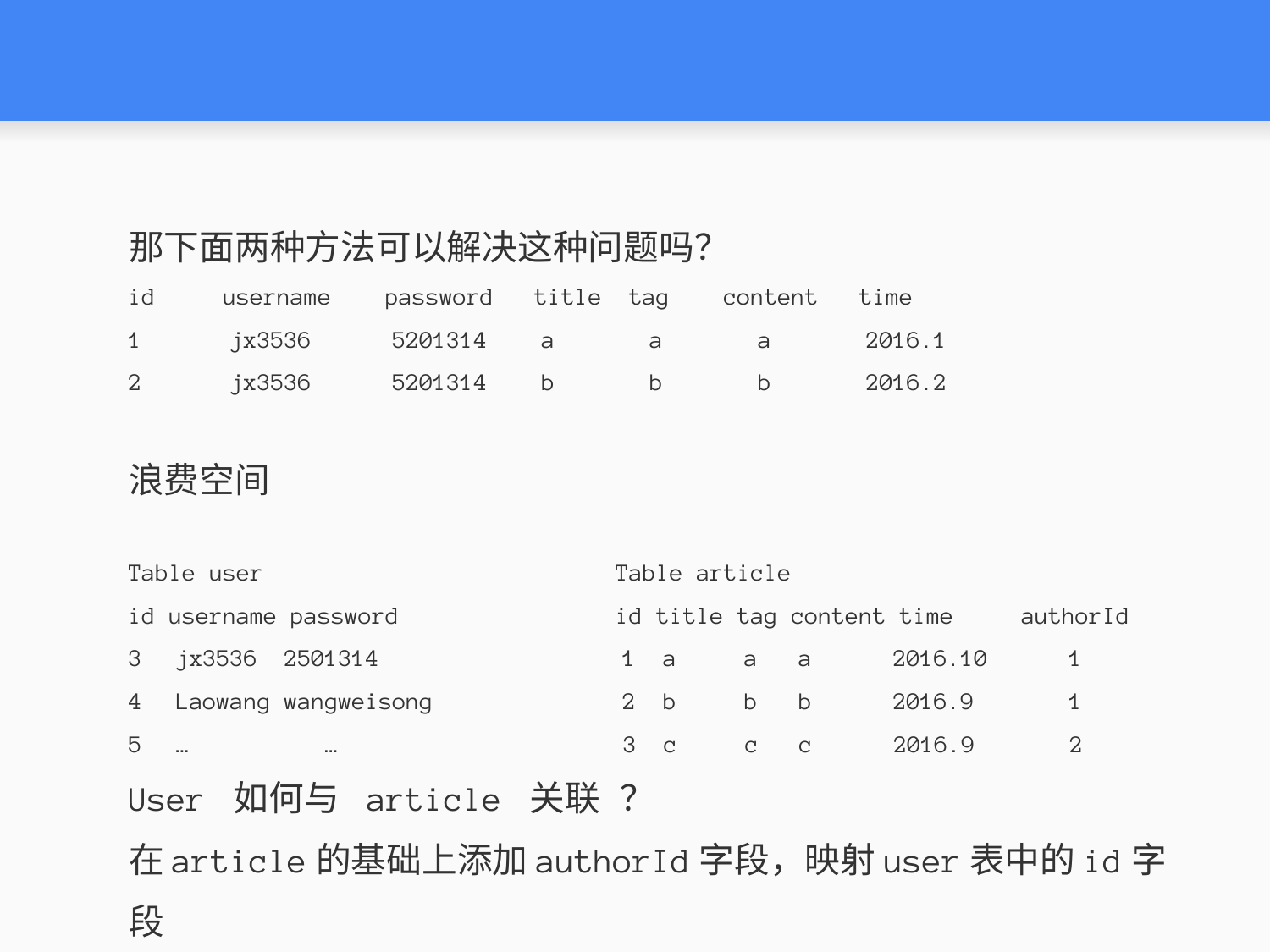

#

那下面两种方法可以解决这种问题吗？
id     username    password   title  tag    content   time
    jx3536      5201314    a       a       a       2016.1
    jx3536      5201314    b       b       b       2016.2

浪费空间

Table user                          Table article
id username password                id title tag content time     authorId
jx3536  2501314                  1  a     a   a      2016.10      1
Laowang wangweisong              2  b     b   b      2016.9       1
…          …                     3  c     c   c      2016.9       2
User 如何与 article 关联 ？
在article的基础上添加authorId字段，映射user表中的id字段